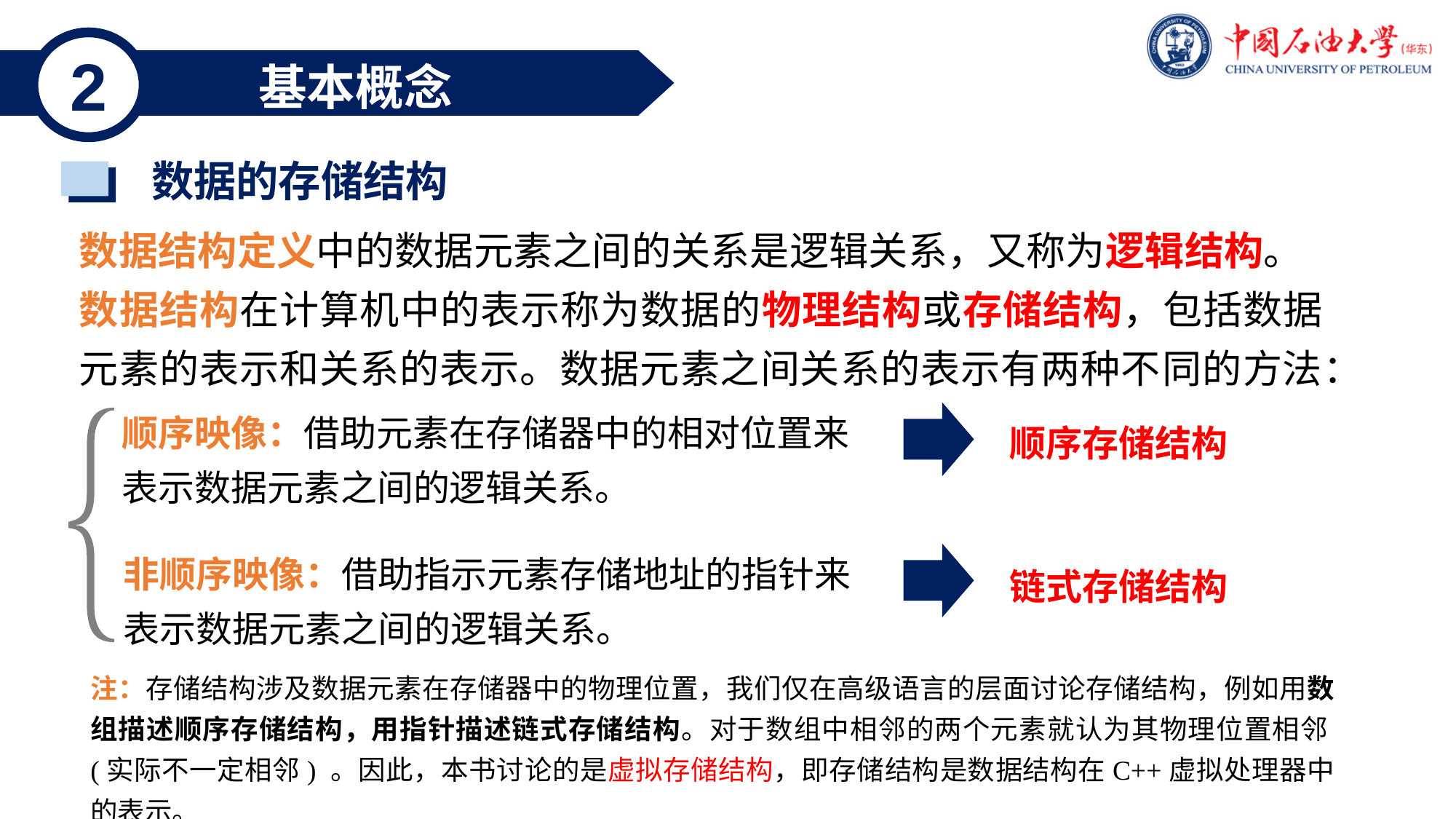

2
基本概念
数据的存储结构

数据结构定义中的数据元素之间的关系是逻辑关系，又称为逻辑结构。
数据结构在计算机中的表示称为数据的物理结构或存储结构，包括数据元素的表示和关系的表示。数据元素之间关系的表示有两种不同的方法：
顺序映像：借助元素在存储器中的相对位置来
表示数据元素之间的逻辑关系。

非顺序映像：借助指示元素存储地址的指针来
表示数据元素之间的逻辑关系。

顺序存储结构

链式存储结构
注：存储结构涉及数据元素在存储器中的物理位置，我们仅在高级语言的层面讨论存储结构，例如用数组描述顺序存储结构，用指针描述链式存储结构。对于数组中相邻的两个元素就认为其物理位置相邻(实际不一定相邻) 。因此，本书讨论的是虚拟存储结构，即存储结构是数据结构在C++虚拟处理器中的表示。